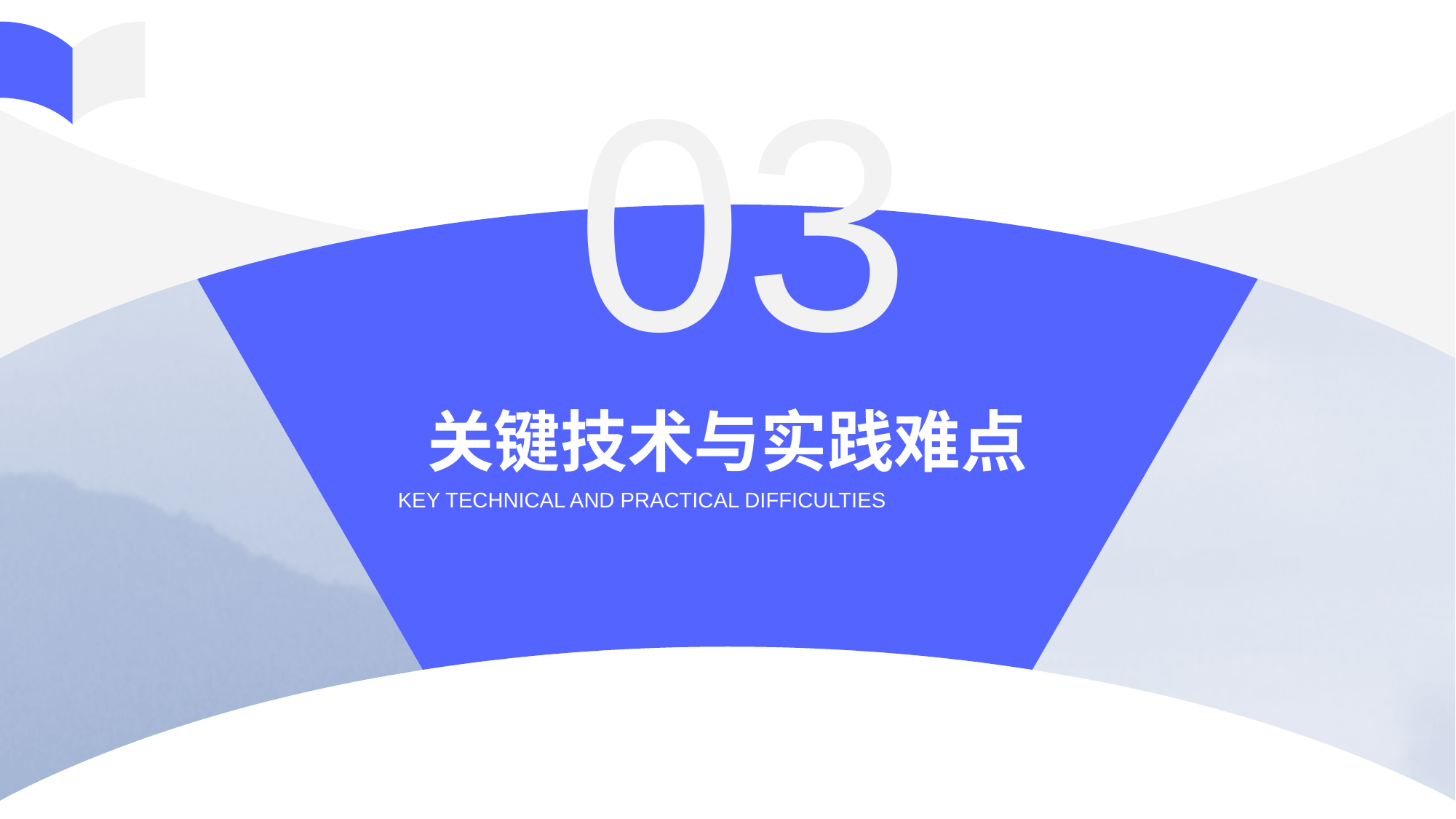

03

关键技术与实践难点
KEY TECHNICAL AND PRACTICAL DIFFICULTIES